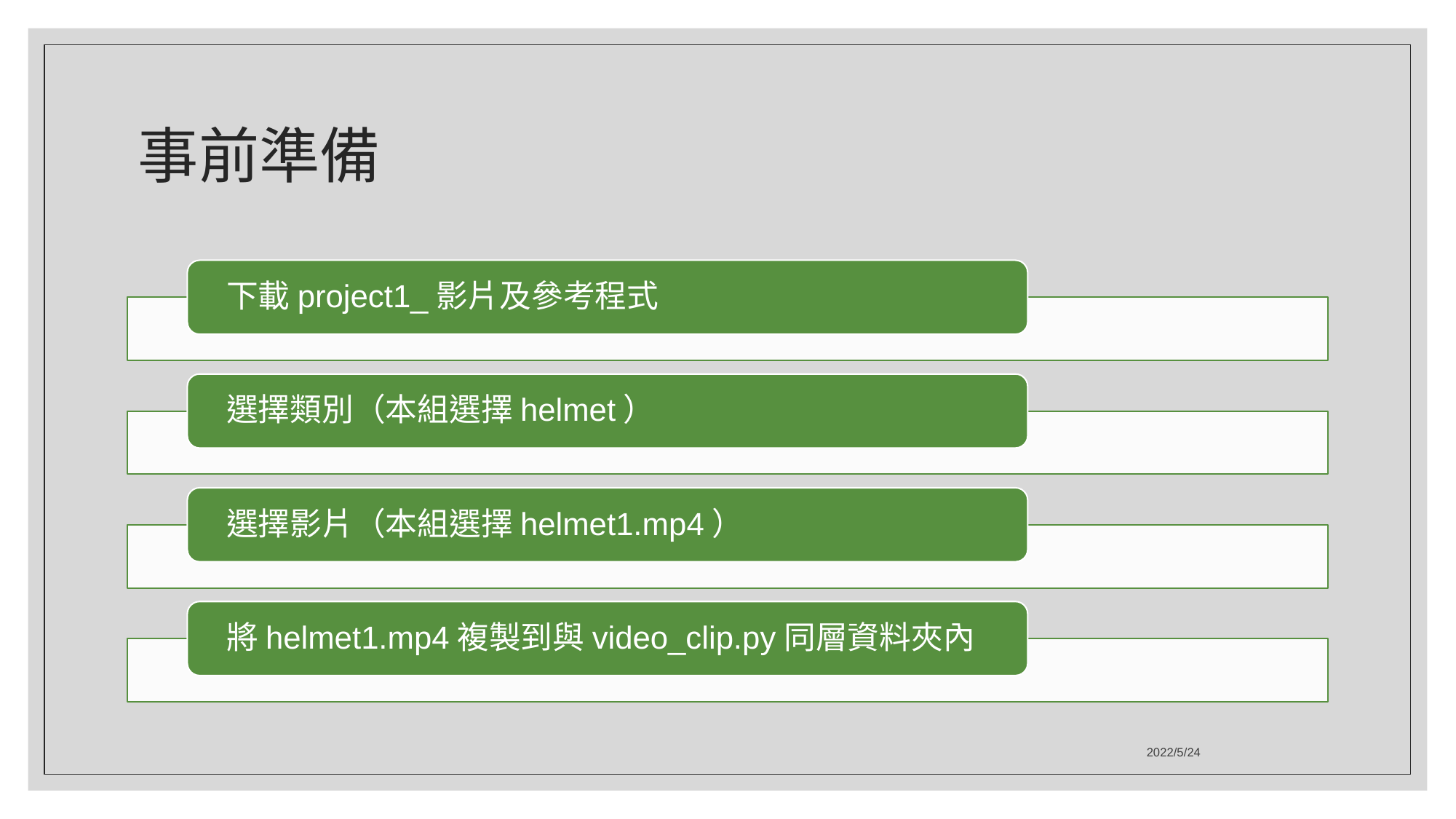

# 事前準備
下載project1_影片及參考程式
選擇類別（本組選擇helmet）
選擇影片（本組選擇helmet1.mp4）
將helmet1.mp4複製到與video_clip.py同層資料夾內
2022/5/24